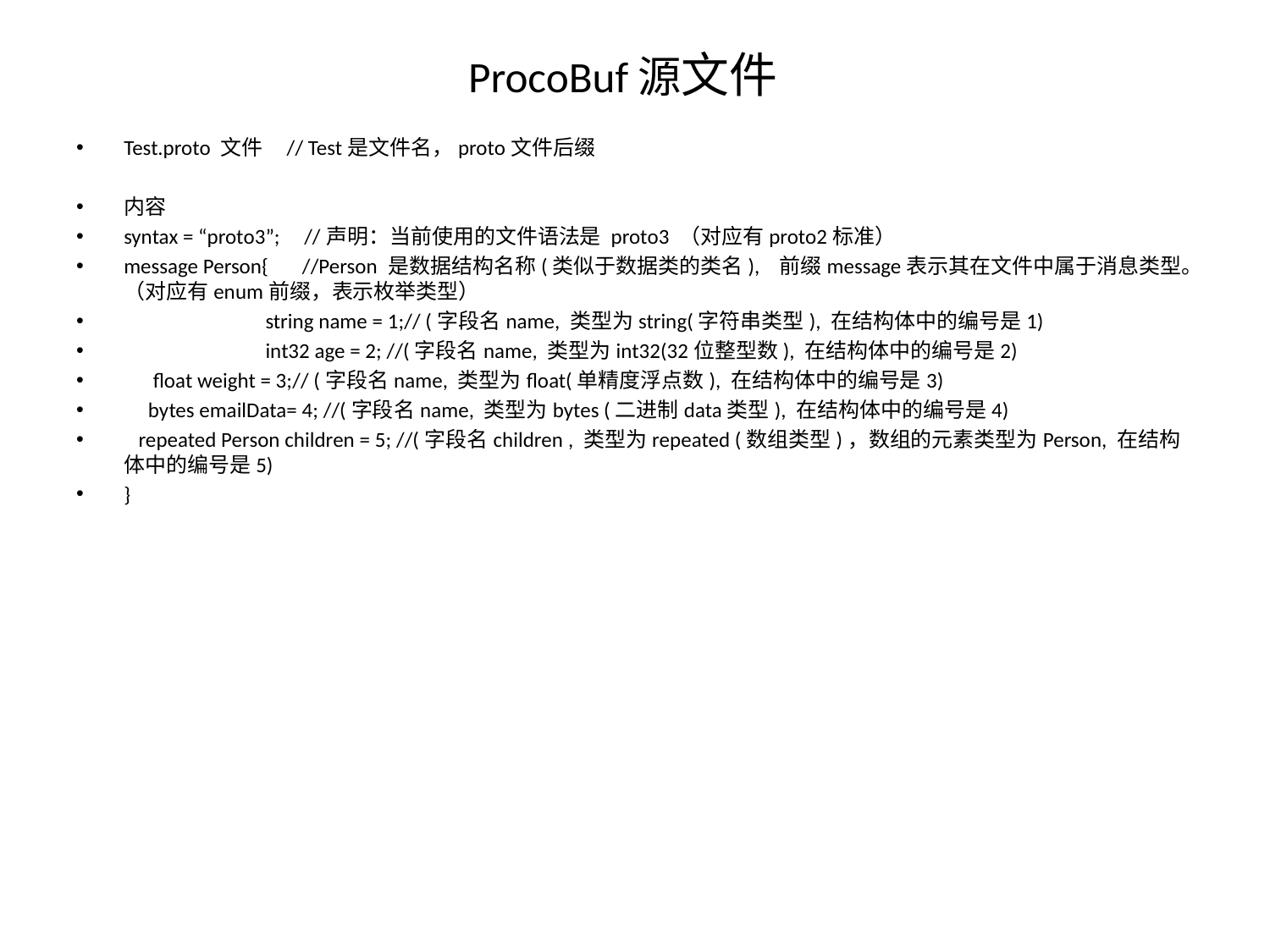

# ProcoBuf源文件
Test.proto 文件    // Test是文件名，proto文件后缀

内容
syntax = “proto3”;     //声明：当前使用的文件语法是 proto3 （对应有proto2标准）
message Person{       //Person 是数据结构名称(类似于数据类的类名),   前缀message表示其在文件中属于消息类型。（对应有enum前缀，表示枚举类型）
	   string name = 1;// (字段名name, 类型为string(字符串类型), 在结构体中的编号是1)
	   int32 age = 2; //(字段名name, 类型为int32(32位整型数), 在结构体中的编号是2)
      float weight = 3;// (字段名name, 类型为float(单精度浮点数), 在结构体中的编号是3)
     bytes emailData= 4; //(字段名name, 类型为bytes (二进制data类型), 在结构体中的编号是4)
   repeated Person children = 5; //(字段名children , 类型为repeated (数组类型)，数组的元素类型为Person, 在结构体中的编号是5)
}